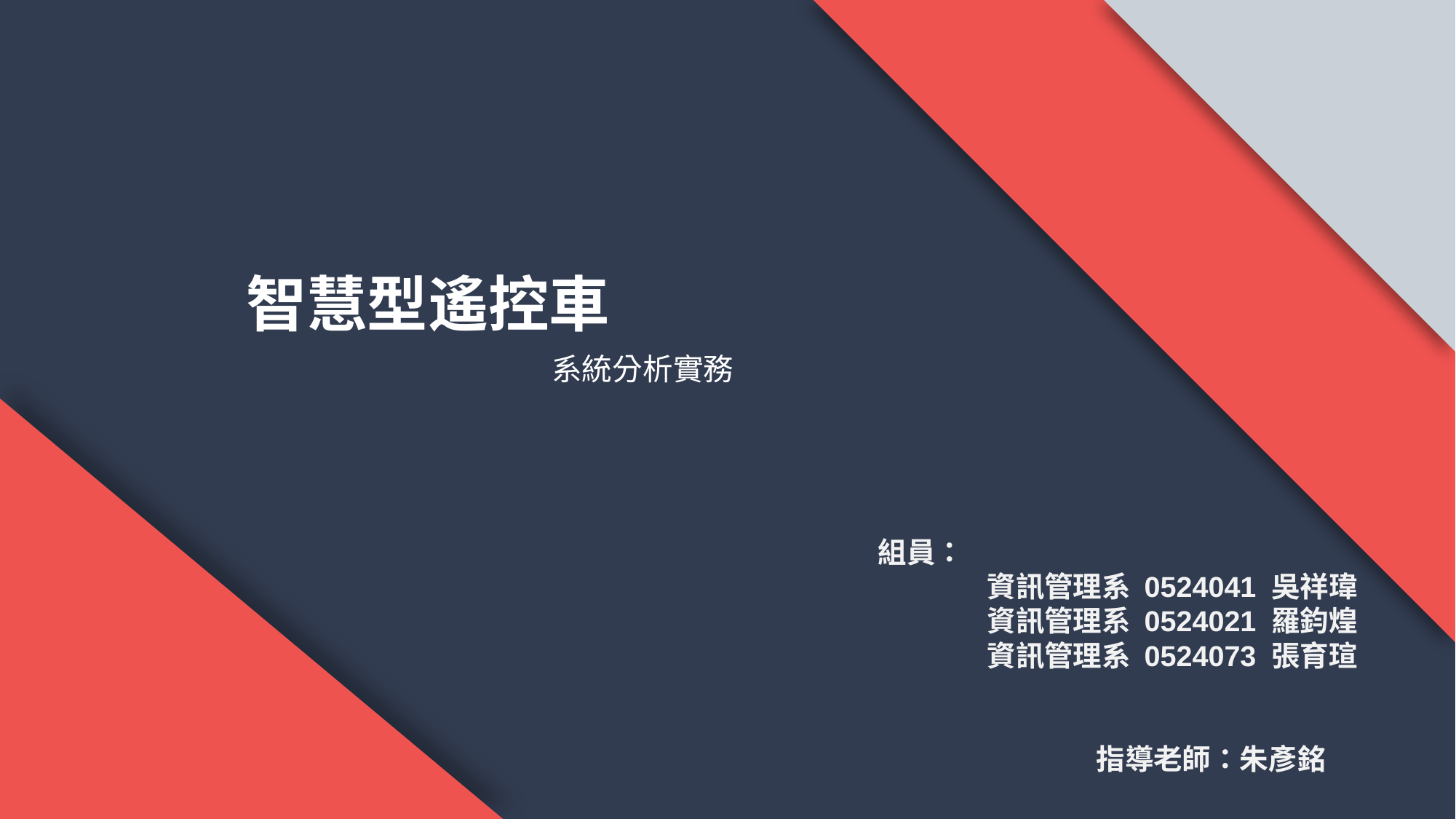

智慧型遙控車
系統分析實務

組員：
	資訊管理系 0524041 吳祥瑋
	資訊管理系 0524021 羅鈞煌
	資訊管理系 0524073 張育瑄

		指導老師：朱彥銘